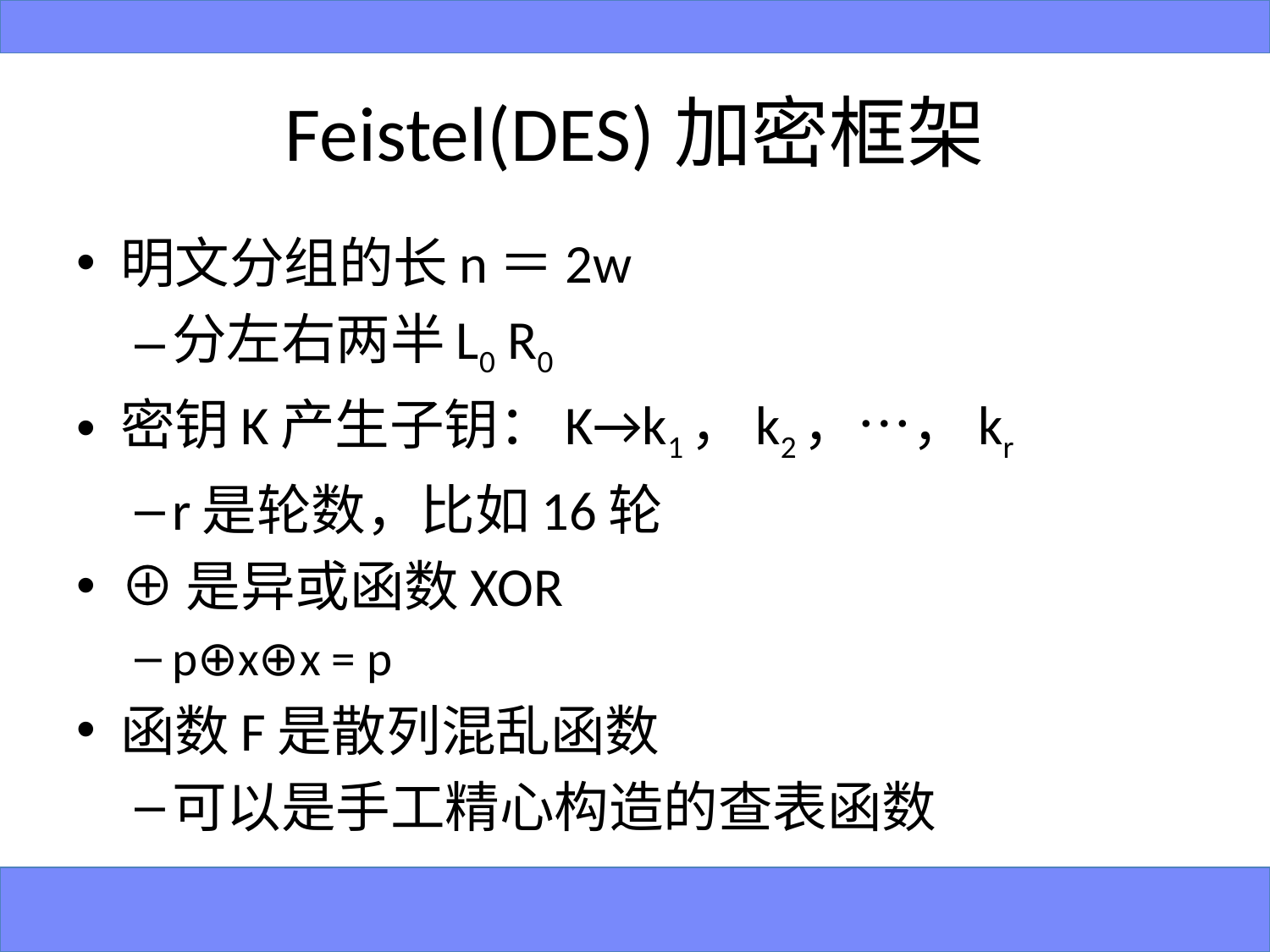

# Feistel(DES)加密框架
明文分组的长n＝2w
分左右两半L0 R0
密钥K产生子钥：K→k1，k2，…，kr
r是轮数，比如16轮
⊕是异或函数XOR
p⊕x⊕x = p
函数F是散列混乱函数
可以是手工精心构造的查表函数